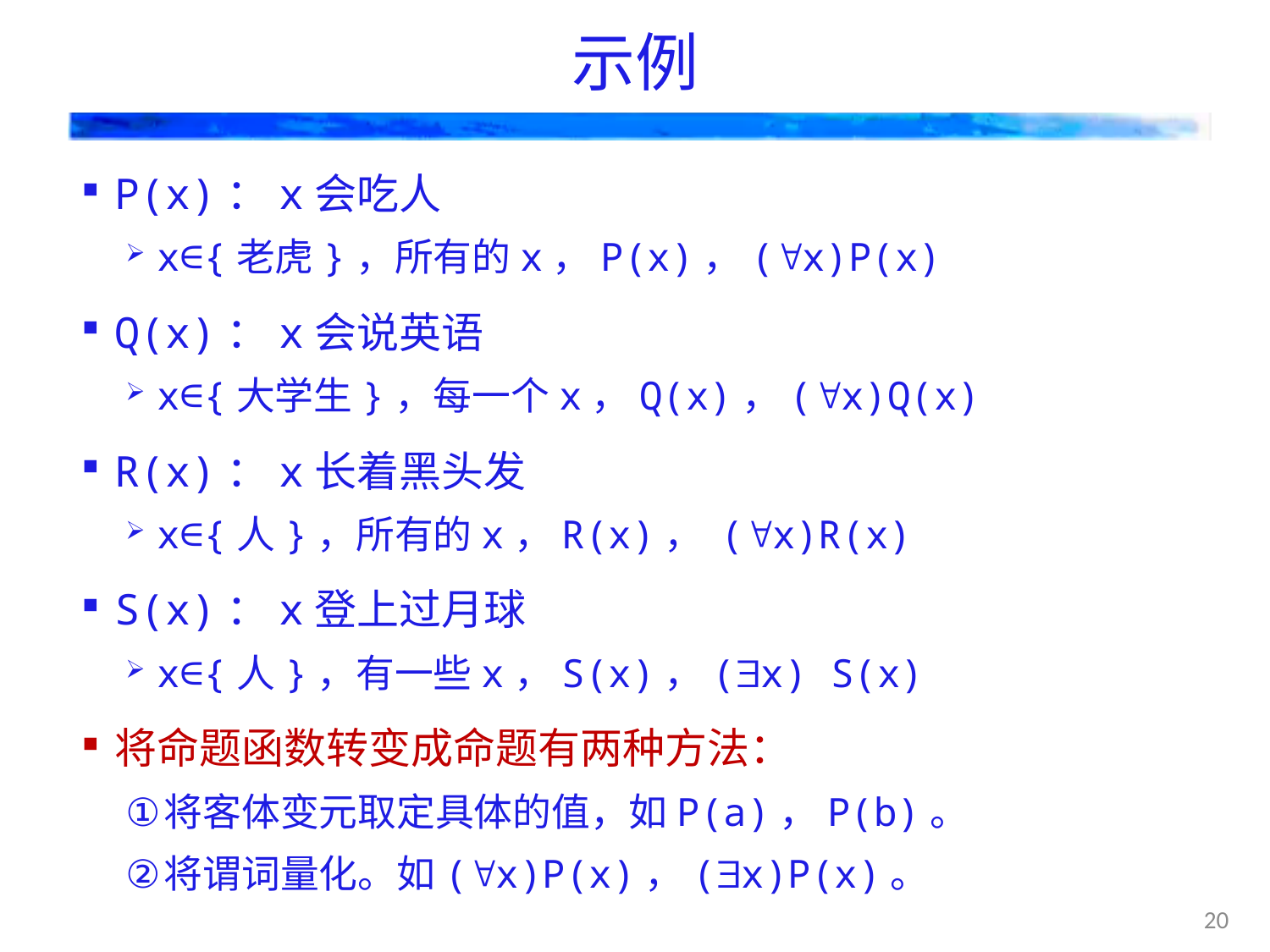

# 示例
P(x)：x会吃人
x∈{老虎}，所有的x，P(x)，(∀x)P(x)
Q(x)：x会说英语
x∈{大学生}，每一个x，Q(x)，(∀x)Q(x)
R(x)：x长着黑头发
x∈{人}，所有的x，R(x)， (∀x)R(x)
S(x)：x登上过月球
x∈{人}，有一些x，S(x)，(∃x) S(x)
将命题函数转变成命题有两种方法：
将客体变元取定具体的值，如P(a)，P(b)。
将谓词量化。如(∀x)P(x)，(∃x)P(x)。
20